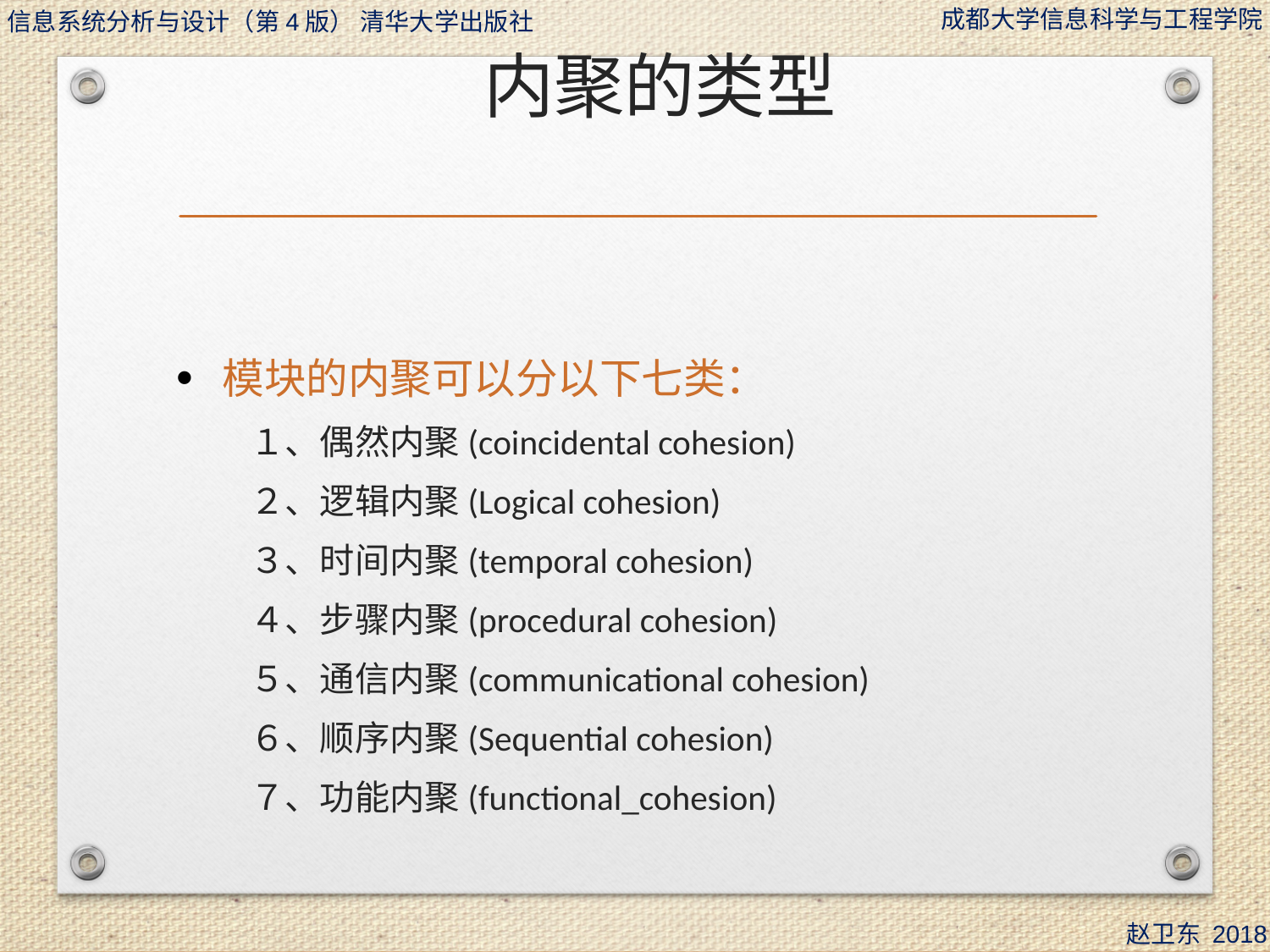

# 内聚的类型
模块的内聚可以分以下七类：
１、偶然内聚(coincidental cohesion)
２、逻辑内聚(Logical cohesion)
３、时间内聚(temporal cohesion)
４、步骤内聚(procedural cohesion)
５、通信内聚(communicational cohesion)
６、顺序内聚(Sequential cohesion)
７、功能内聚(functional_cohesion)